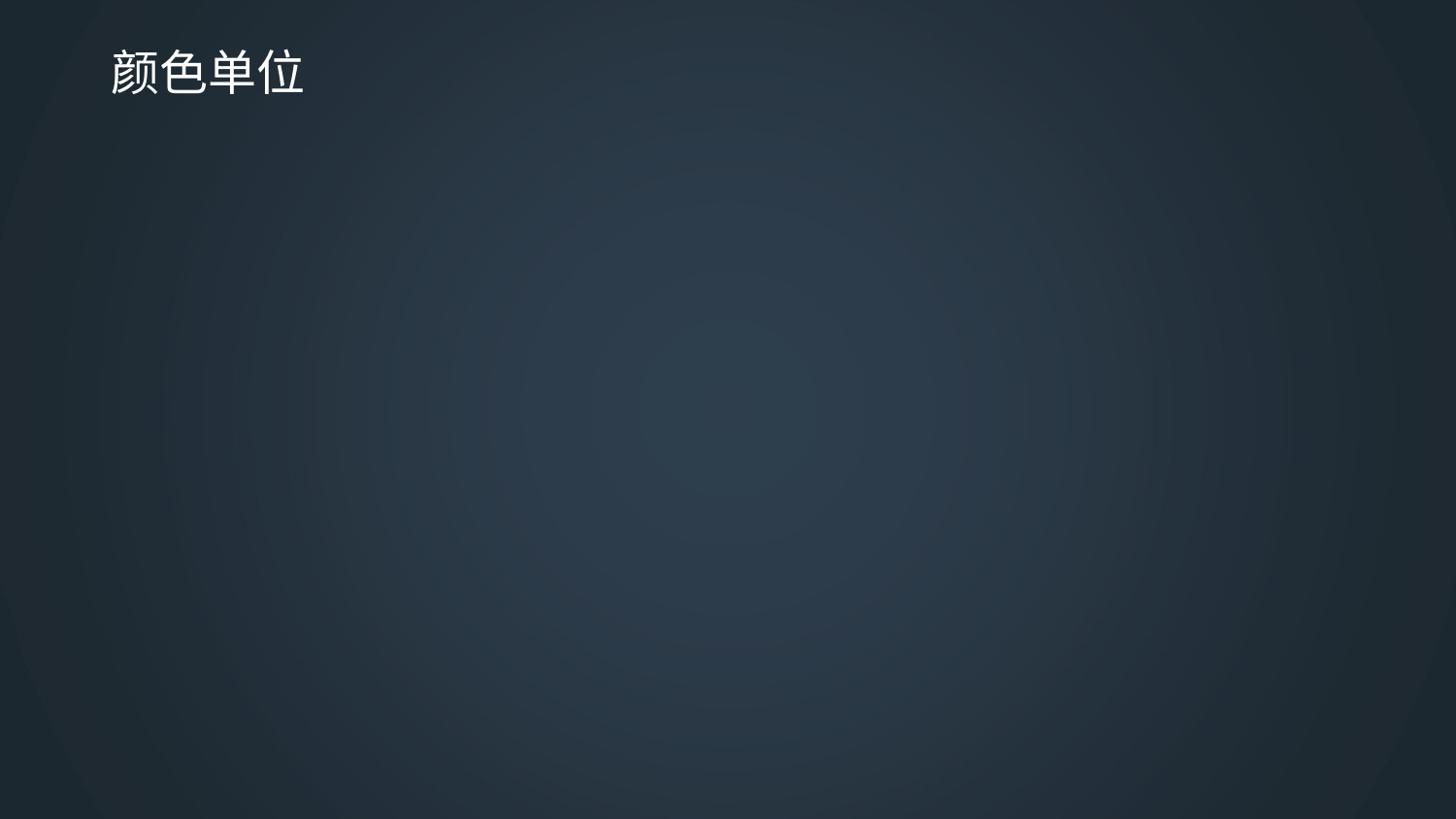

# 颜色单位
rgb (x,x,x) RGB 值，如rgb（255,0,0）
rgb（x%,x%,x%）RGB百分比值，如rgb(100%,50%,0%)
#rgb 简写的十六进制数 如#f00;
表示颜色的英文单词：如 red;